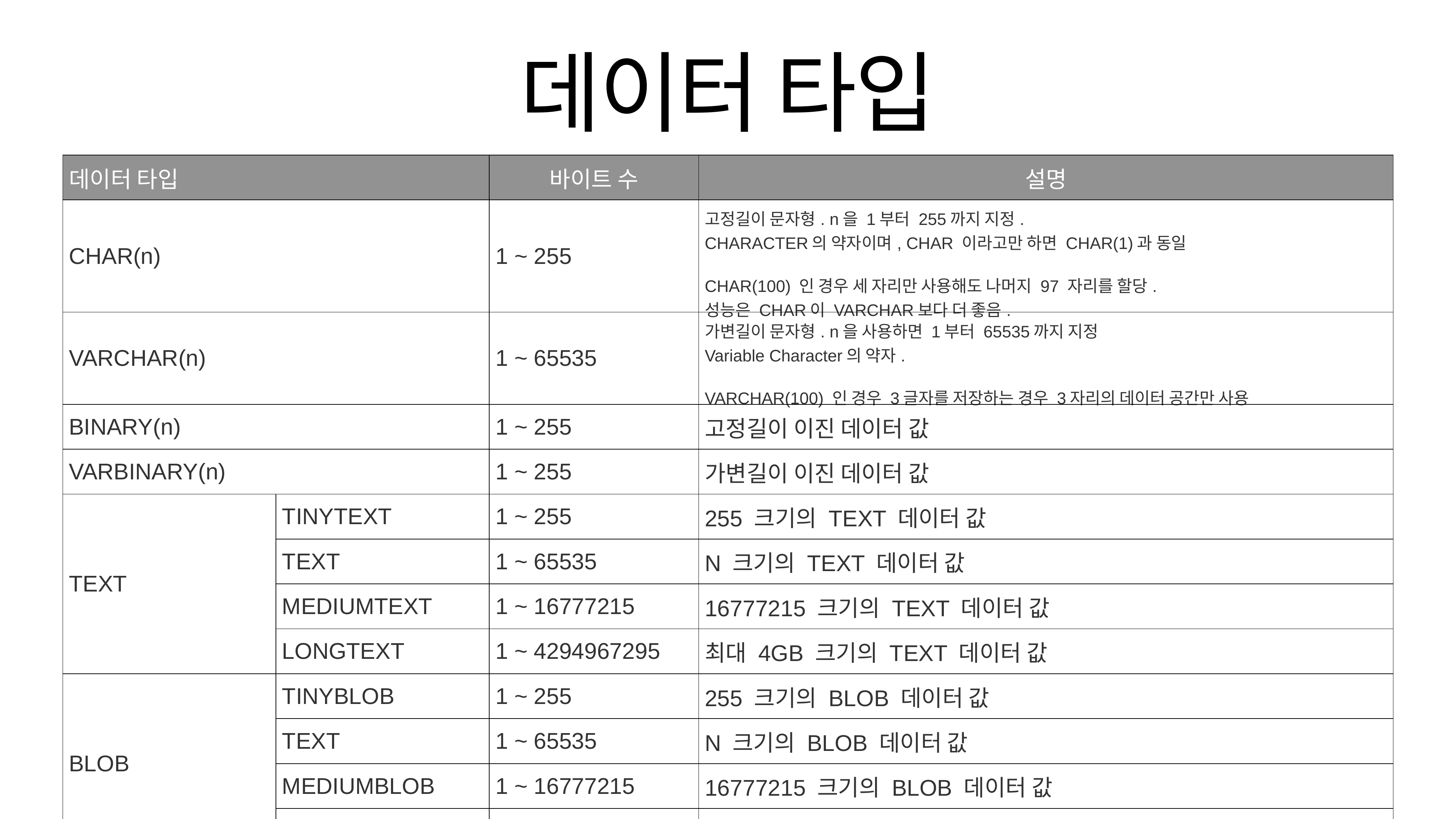

데이터 타입

| 데이터 타입 |  | 바이트 수 | 설명 |
| --- | --- | --- | --- |
| CHAR(n) |  | 1 ~ 255 | 고정길이 문자형. n을 1부터 255까지 지정. CHARACTER의 약자이며, CHAR 이라고만 하면 CHAR(1)과 동일 CHAR(100) 인 경우 세 자리만 사용해도 나머지 97 자리를 할당. 성능은 CHAR이 VARCHAR보다 더 좋음. |
| VARCHAR(n) |  | 1 ~ 65535 | 가변길이 문자형. n을 사용하면 1부터 65535까지 지정 Variable Character의 약자. VARCHAR(100) 인 경우 3글자를 저장하는 경우 3자리의 데이터 공간만 사용 |
| BINARY(n) |  | 1 ~ 255 | 고정길이 이진 데이터 값 |
| VARBINARY(n) |  | 1 ~ 255 | 가변길이 이진 데이터 값 |
| TEXT | TINYTEXT | 1 ~ 255 | 255 크기의 TEXT 데이터 값 |
|  | TEXT | 1 ~ 65535 | N 크기의 TEXT 데이터 값 |
|  | MEDIUMTEXT | 1 ~ 16777215 | 16777215 크기의 TEXT 데이터 값 |
|  | LONGTEXT | 1 ~ 4294967295 | 최대 4GB 크기의 TEXT 데이터 값 |
| BLOB | TINYBLOB | 1 ~ 255 | 255 크기의 BLOB 데이터 값 |
|  | TEXT | 1 ~ 65535 | N 크기의 BLOB 데이터 값 |
|  | MEDIUMBLOB | 1 ~ 16777215 | 16777215 크기의 BLOB 데이터 값 |
|  | LONGBLOB | 1 ~ 4294967295 | 최대 4GB 크기의 BLOB 데이터 값 |
| ENUM(값들..) |  | 1 또는 2 | 최대 65535개의 열거형 데이터 값 |
| SET(값들..) |  | 1, 2, 3, 4, 8 | 최대 64개의 중복되지 않는 데이터 값 |